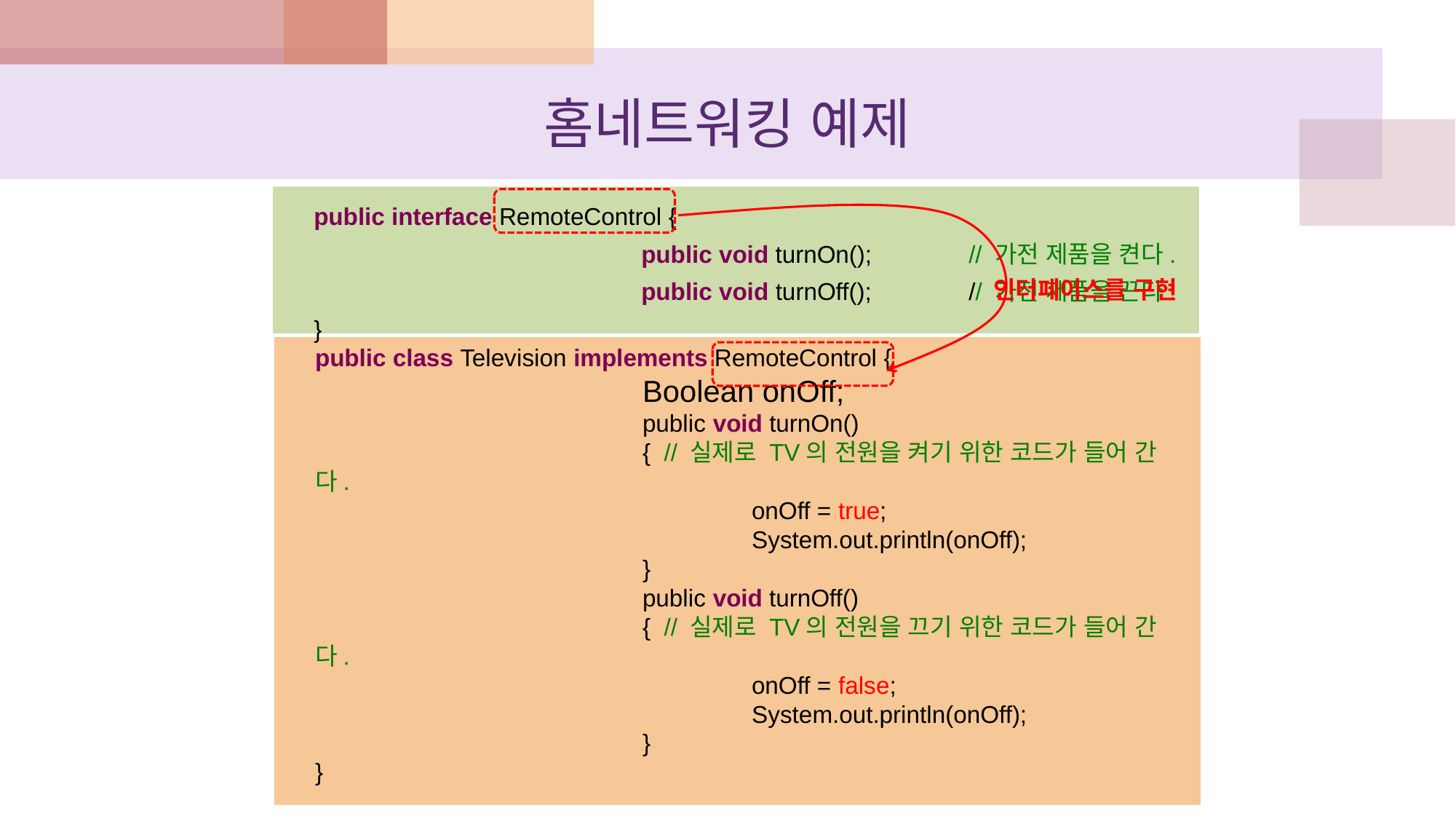

# 홈네트워킹 예제
public interface RemoteControl {
			public void turnOn();	// 가전 제품을 켠다.
			public void turnOff();	// 가전 제품을 끈다.
}

인터페이스를 구현
public class Television implements RemoteControl {
			Boolean onOff;
			public void turnOn()
			{  // 실제로 TV의 전원을 켜기 위한 코드가 들어 간다.
				onOff = true;
				System.out.println(onOff);
			}
			public void turnOff()
			{  // 실제로 TV의 전원을 끄기 위한 코드가 들어 간다.
				onOff = false;
				System.out.println(onOff);
			}
}